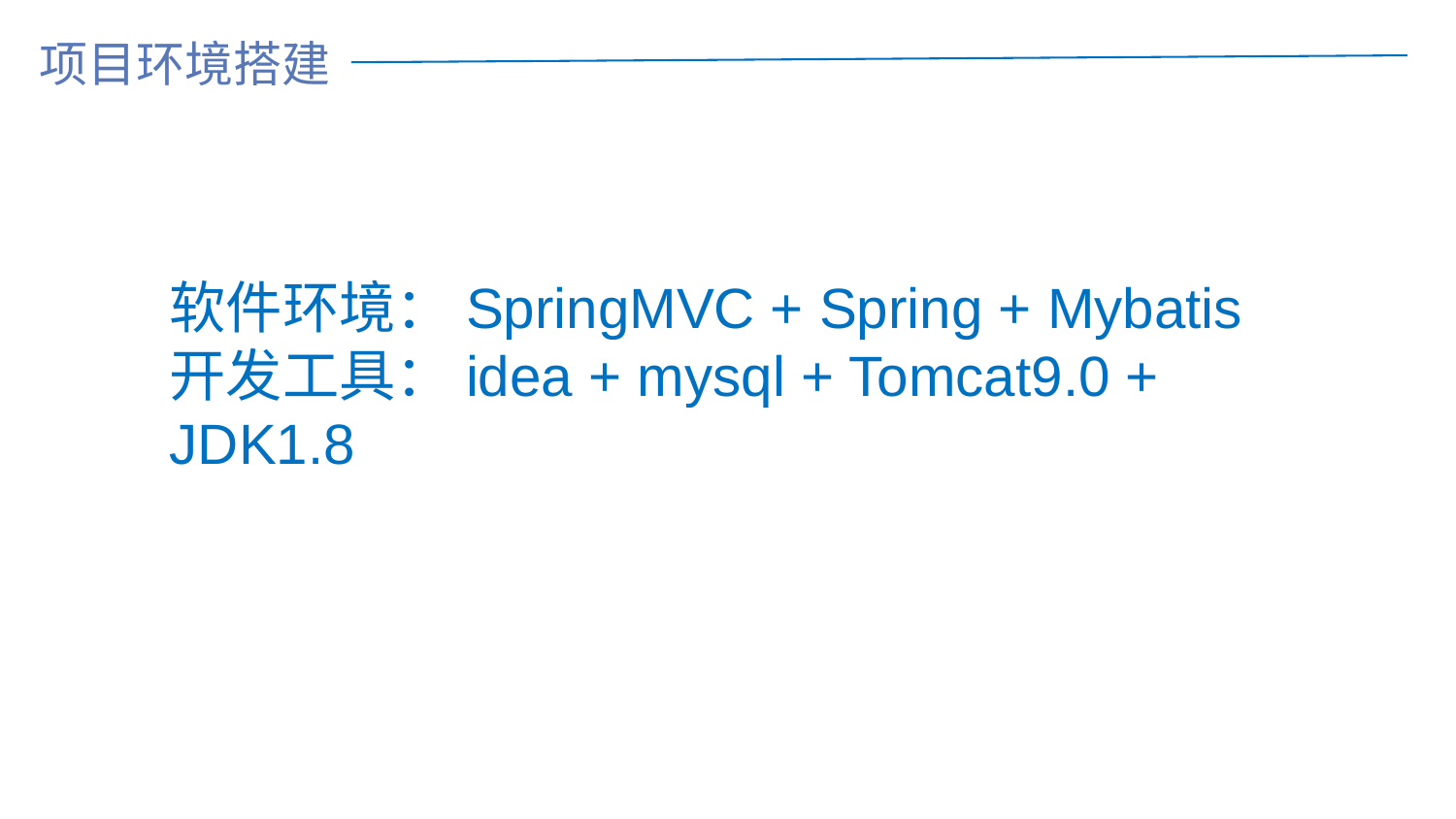

项目环境搭建
软件环境：SpringMVC + Spring + Mybatis
开发工具：idea + mysql + Tomcat9.0 + JDK1.8